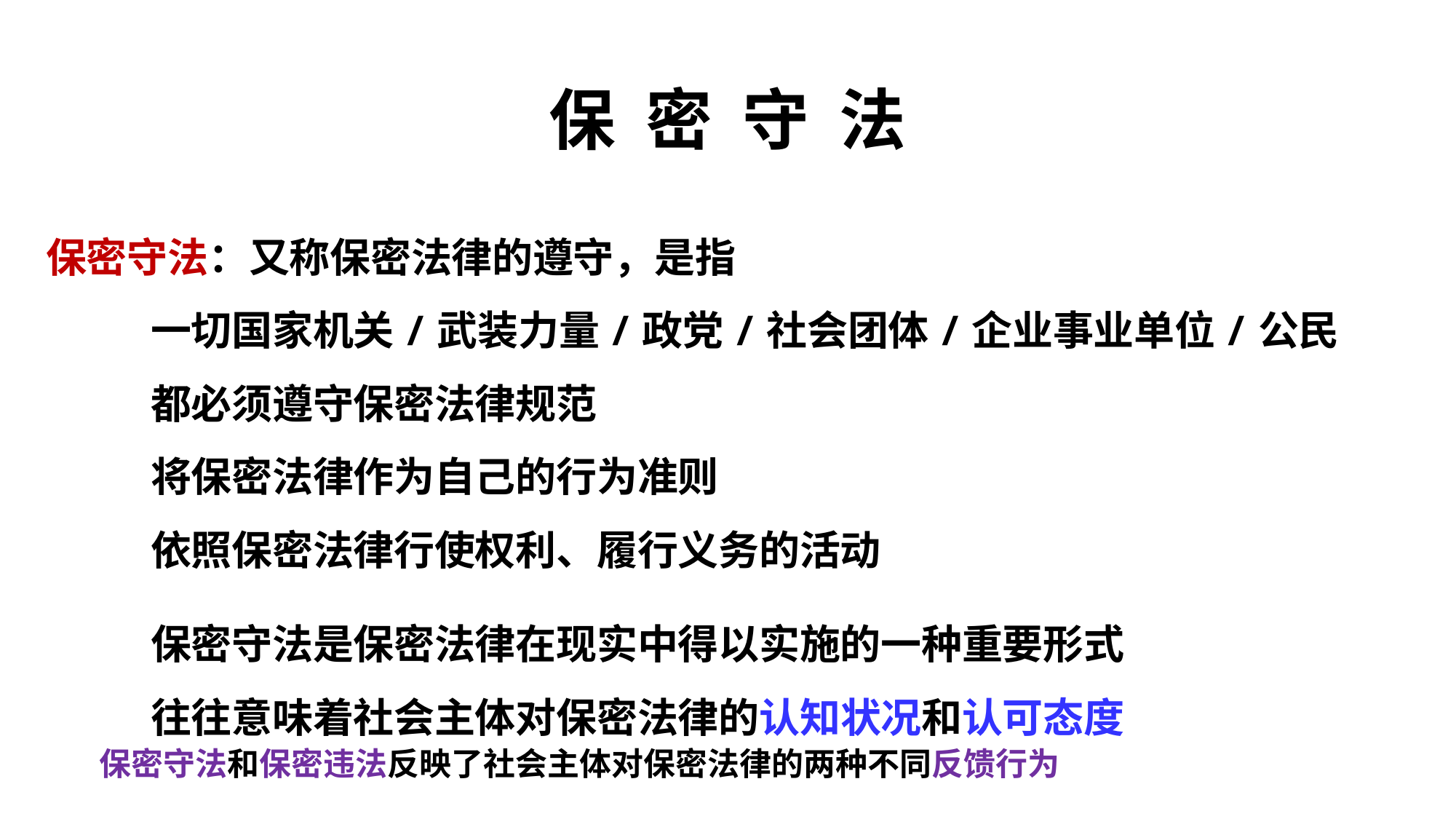

# 保  密  守  法
保密守法：又称保密法律的遵守，是指
		一切国家机关/武装力量/政党/社会团体/企业事业单位/公民
		都必须遵守保密法律规范
		将保密法律作为自己的行为准则
		依照保密法律行使权利、履行义务的活动

	保密守法是保密法律在现实中得以实施的一种重要形式
	往往意味着社会主体对保密法律的认知状况和认可态度
       保密守法和保密违法反映了社会主体对保密法律的两种不同反馈行为